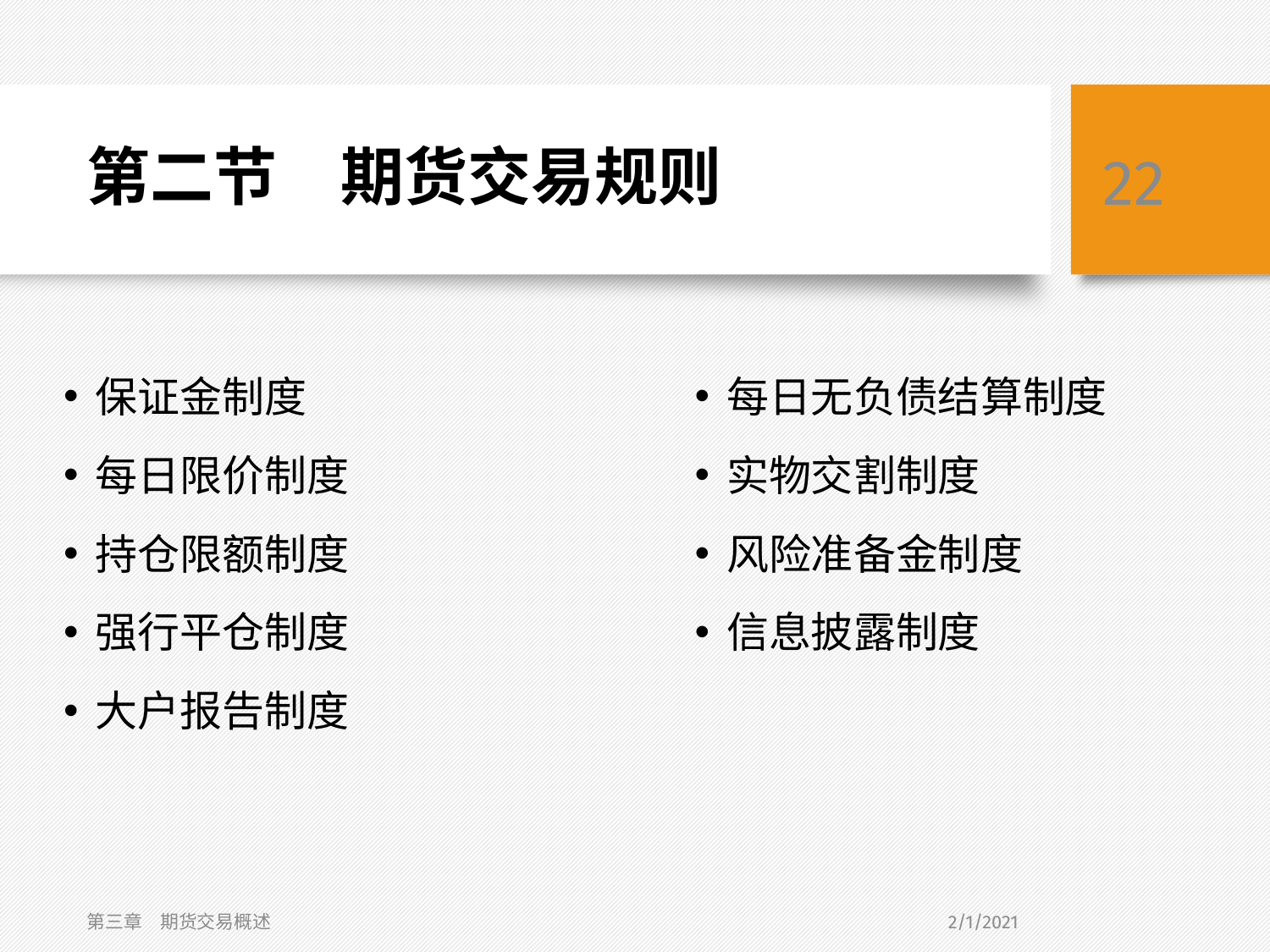

# 第二节　期货交易规则
22
保证金制度
每日限价制度
持仓限额制度
强行平仓制度
大户报告制度
每日无负债结算制度
实物交割制度
风险准备金制度
信息披露制度
2/1/2021
第三章　期货交易概述